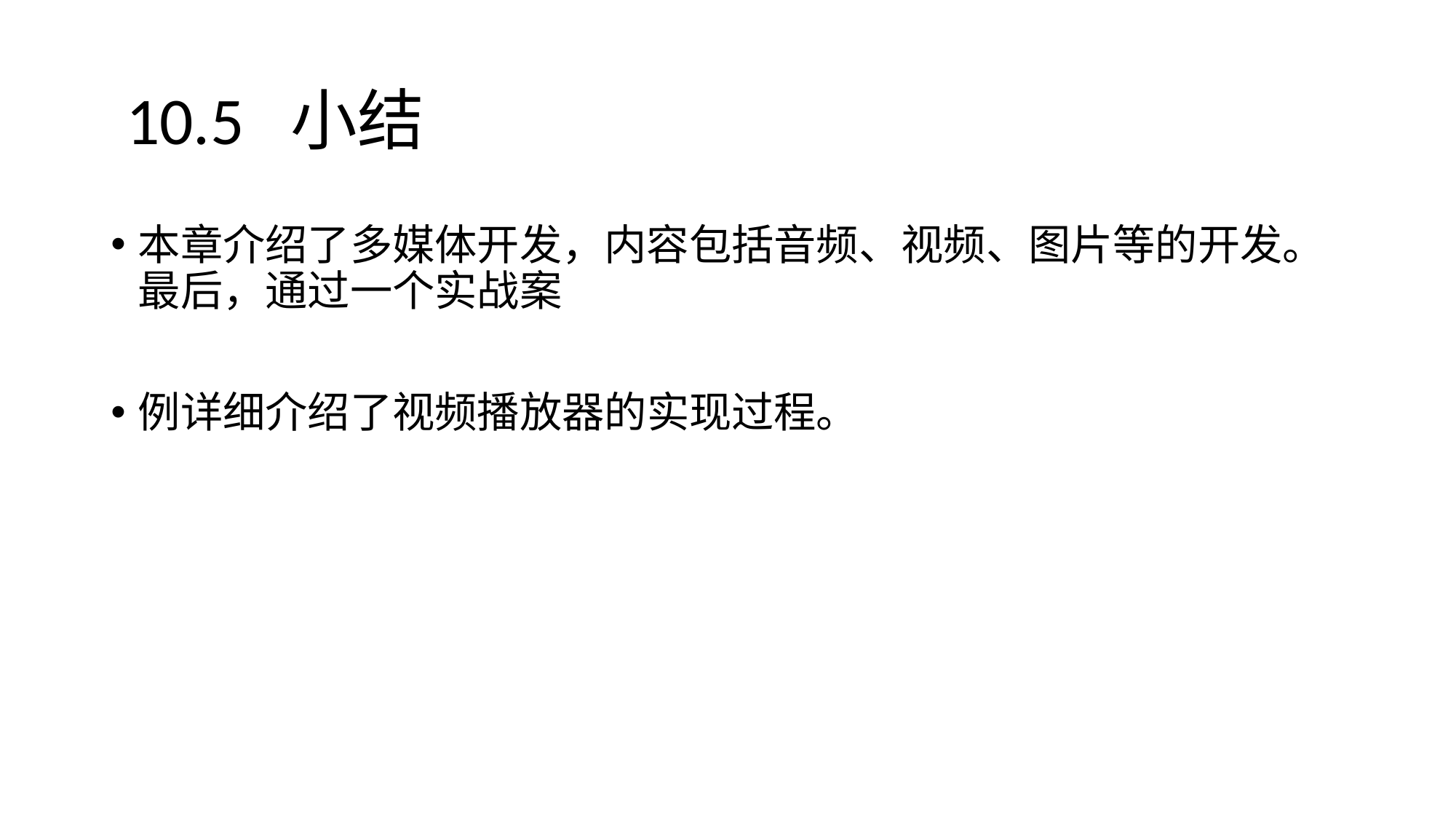

# 10.5  小结
本章介绍了多媒体开发，内容包括音频、视频、图片等的开发。最后，通过一个实战案

例详细介绍了视频播放器的实现过程。